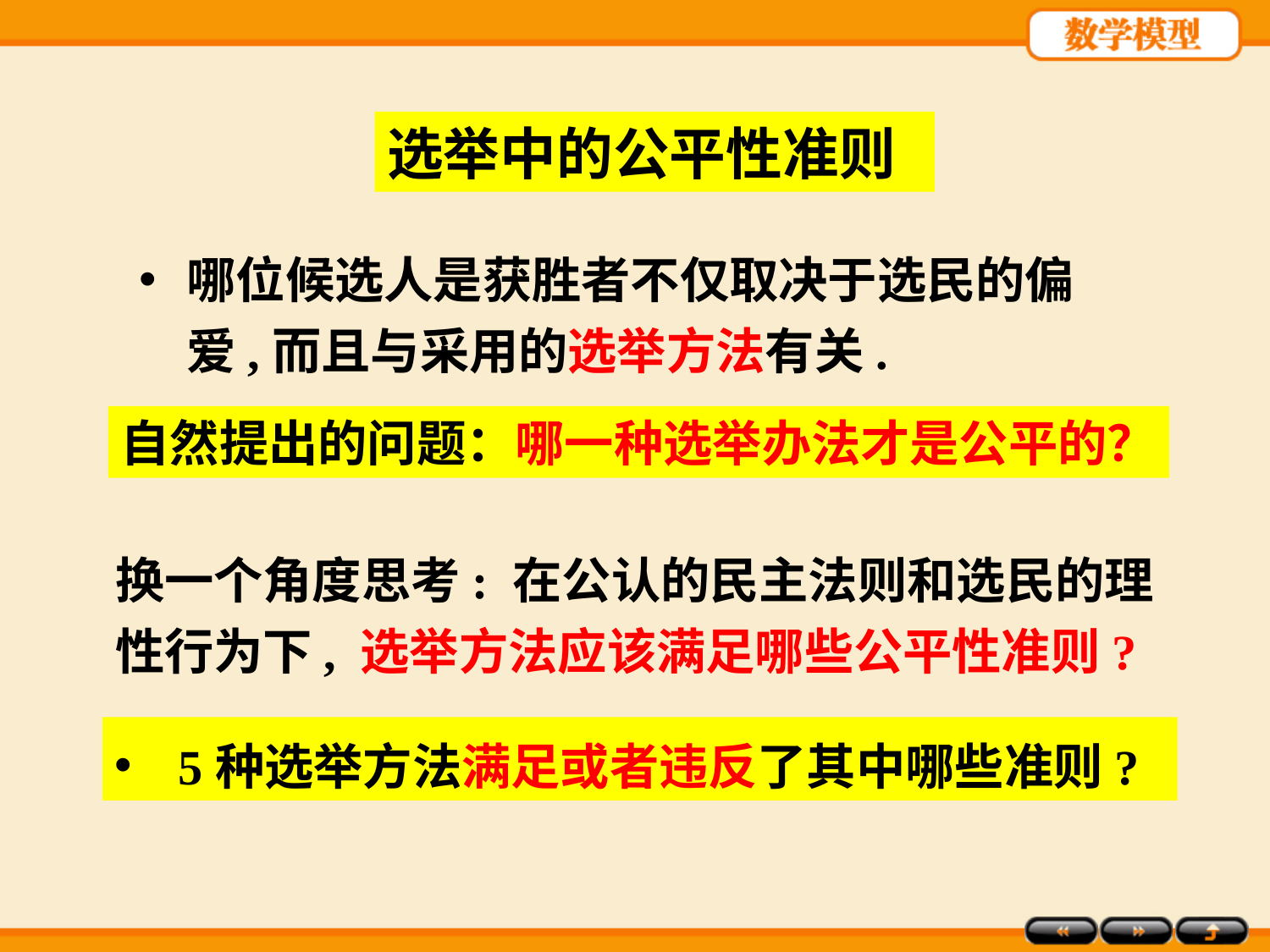

选举中的公平性准则
哪位候选人是获胜者不仅取决于选民的偏爱,而且与采用的选举方法有关.
自然提出的问题：哪一种选举办法才是公平的？
换一个角度思考: 在公认的民主法则和选民的理性行为下, 选举方法应该满足哪些公平性准则?
5种选举方法满足或者违反了其中哪些准则?